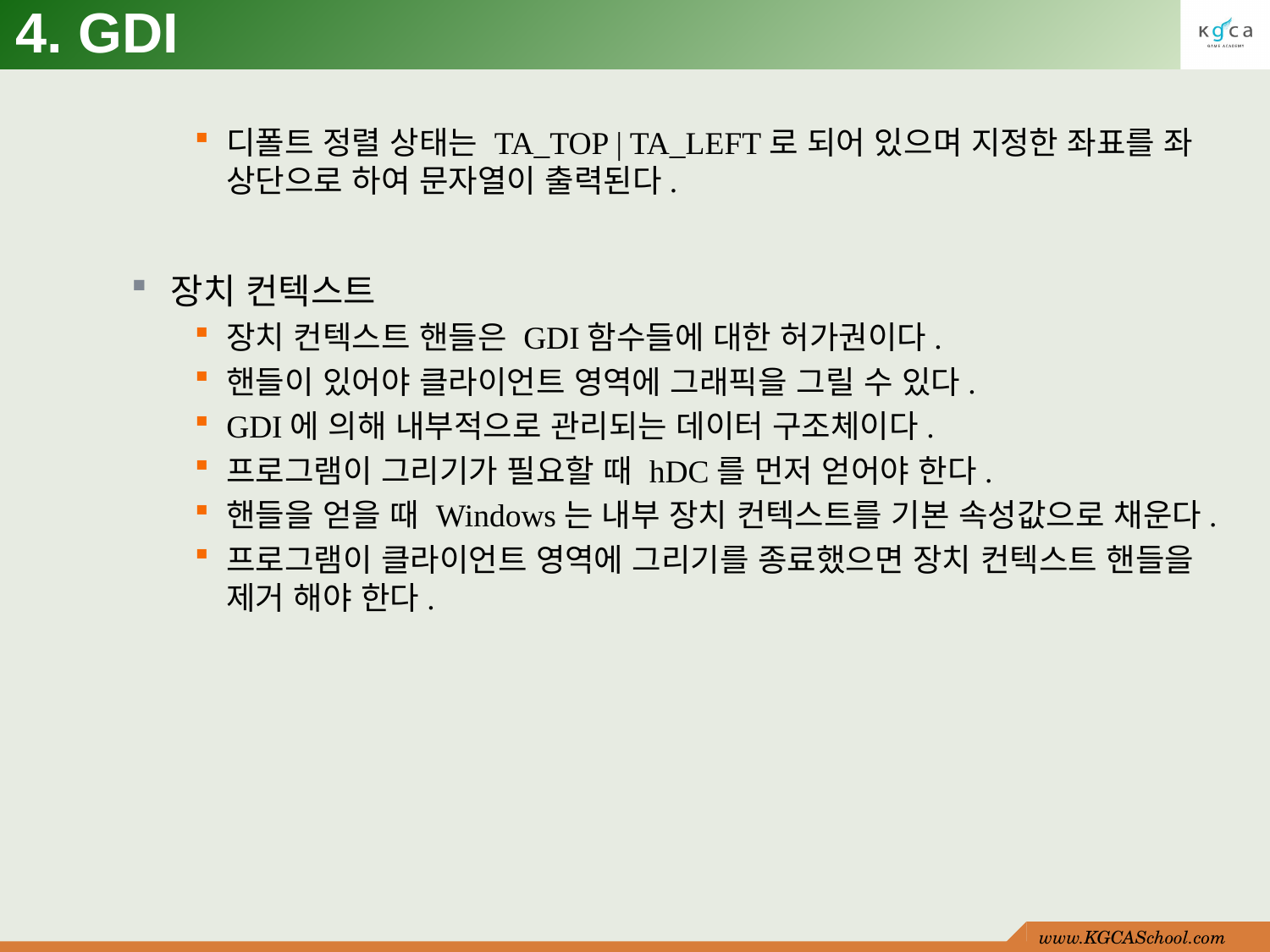

# 4. GDI
디폴트 정렬 상태는 TA_TOP | TA_LEFT로 되어 있으며 지정한 좌표를 좌 상단으로 하여 문자열이 출력된다.

장치 컨텍스트
장치 컨텍스트 핸들은 GDI함수들에 대한 허가권이다.
핸들이 있어야 클라이언트 영역에 그래픽을 그릴 수 있다.
GDI에 의해 내부적으로 관리되는 데이터 구조체이다.
프로그램이 그리기가 필요할 때 hDC를 먼저 얻어야 한다.
핸들을 얻을 때 Windows는 내부 장치 컨텍스트를 기본 속성값으로 채운다.
프로그램이 클라이언트 영역에 그리기를 종료했으면 장치 컨텍스트 핸들을 제거 해야 한다.